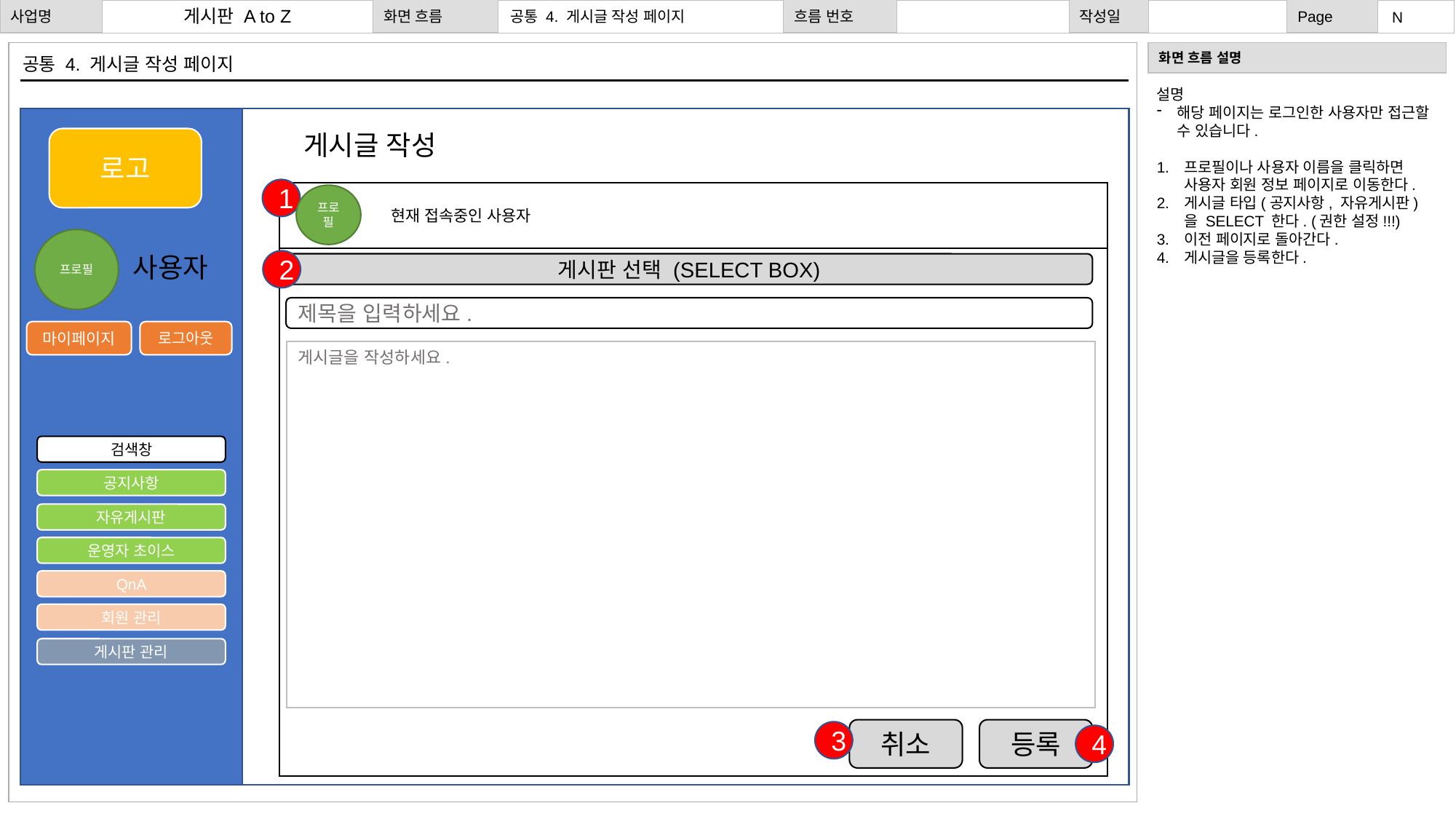

# 공통 4. 게시글 작성 페이지

게시판 A to Z
N

공통 4. 게시글 작성 페이지
설명
해당 페이지는 로그인한 사용자만 접근할 수 있습니다.

프로필이나 사용자 이름을 클릭하면 사용자 회원 정보 페이지로 이동한다.
게시글 타입(공지사항, 자유게시판) 을 SELECT 한다. (권한 설정!!!)
이전 페이지로 돌아간다.
게시글을 등록한다.

게시글 작성
로고
1
|  |
| --- |
|  |
프로필
현재 접속중인 사용자
프로필
사용자
2
게시판 선택 (SELECT BOX)
제목을 입력하세요.
마이페이지
로그아웃
게시글을 작성하세요.
검색창
공지사항
자유게시판
운영자 초이스
QnA
회원 관리
게시판 관리
취소
등록
3
4